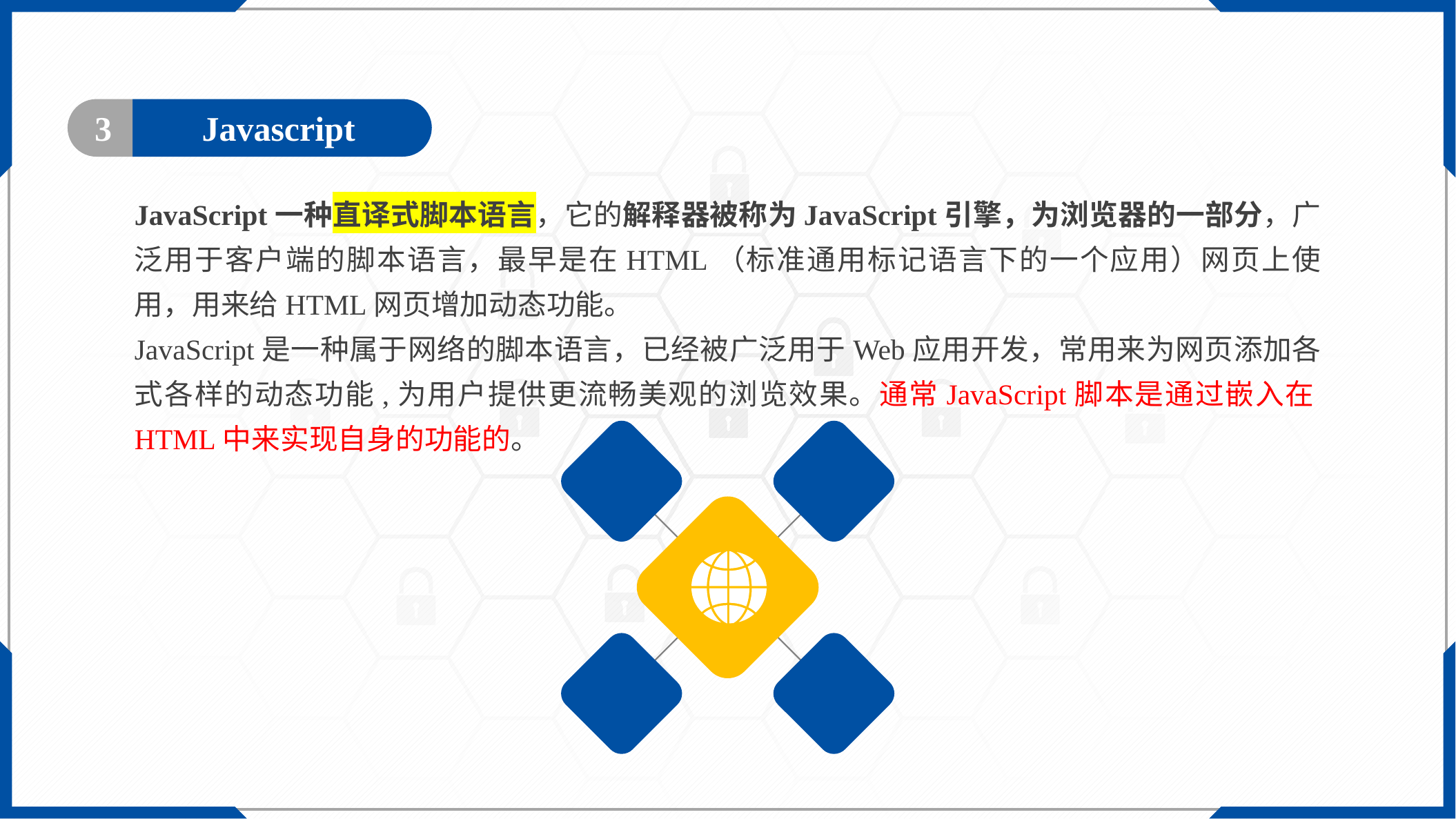

3
Javascript
JavaScript一种直译式脚本语言，它的解释器被称为JavaScript引擎，为浏览器的一部分，广泛用于客户端的脚本语言，最早是在HTML（标准通用标记语言下的一个应用）网页上使用，用来给HTML网页增加动态功能。
JavaScript是一种属于网络的脚本语言，已经被广泛用于Web应用开发，常用来为网页添加各式各样的动态功能,为用户提供更流畅美观的浏览效果。通常JavaScript脚本是通过嵌入在HTML中来实现自身的功能的。